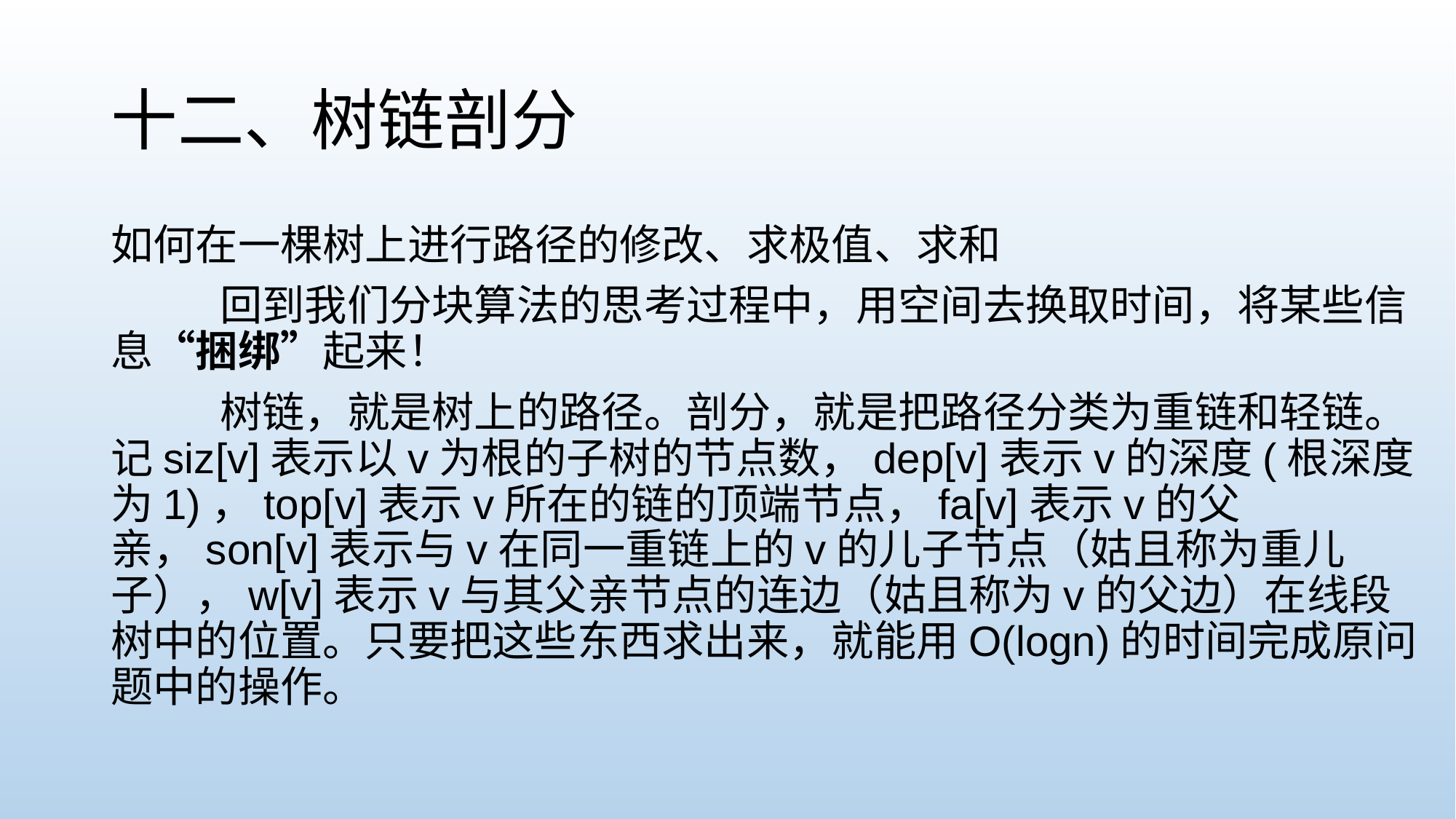

# 十二、树链剖分
如何在一棵树上进行路径的修改、求极值、求和
	回到我们分块算法的思考过程中，用空间去换取时间，将某些信息“捆绑”起来！
	树链，就是树上的路径。剖分，就是把路径分类为重链和轻链。	记siz[v]表示以v为根的子树的节点数，dep[v]表示v的深度(根深度为1)，top[v]表示v所在的链的顶端节点，fa[v]表示v的父亲，son[v]表示与v在同一重链上的v的儿子节点（姑且称为重儿子），w[v]表示v与其父亲节点的连边（姑且称为v的父边）在线段树中的位置。只要把这些东西求出来，就能用O(logn)的时间完成原问题中的操作。